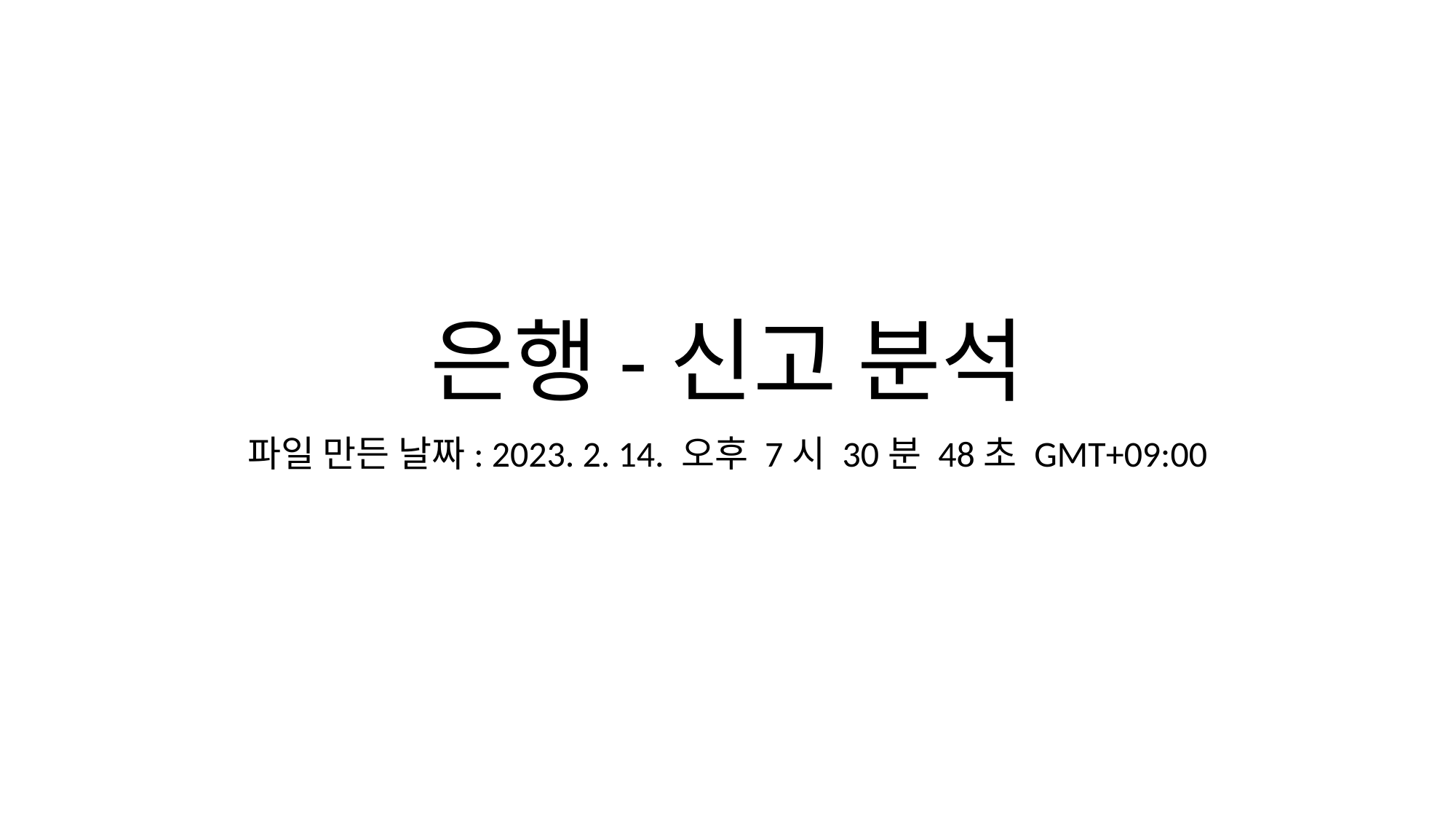

# 은행-신고 분석
파일 만든 날짜: 2023. 2. 14. 오후 7시 30분 48초 GMT+09:00